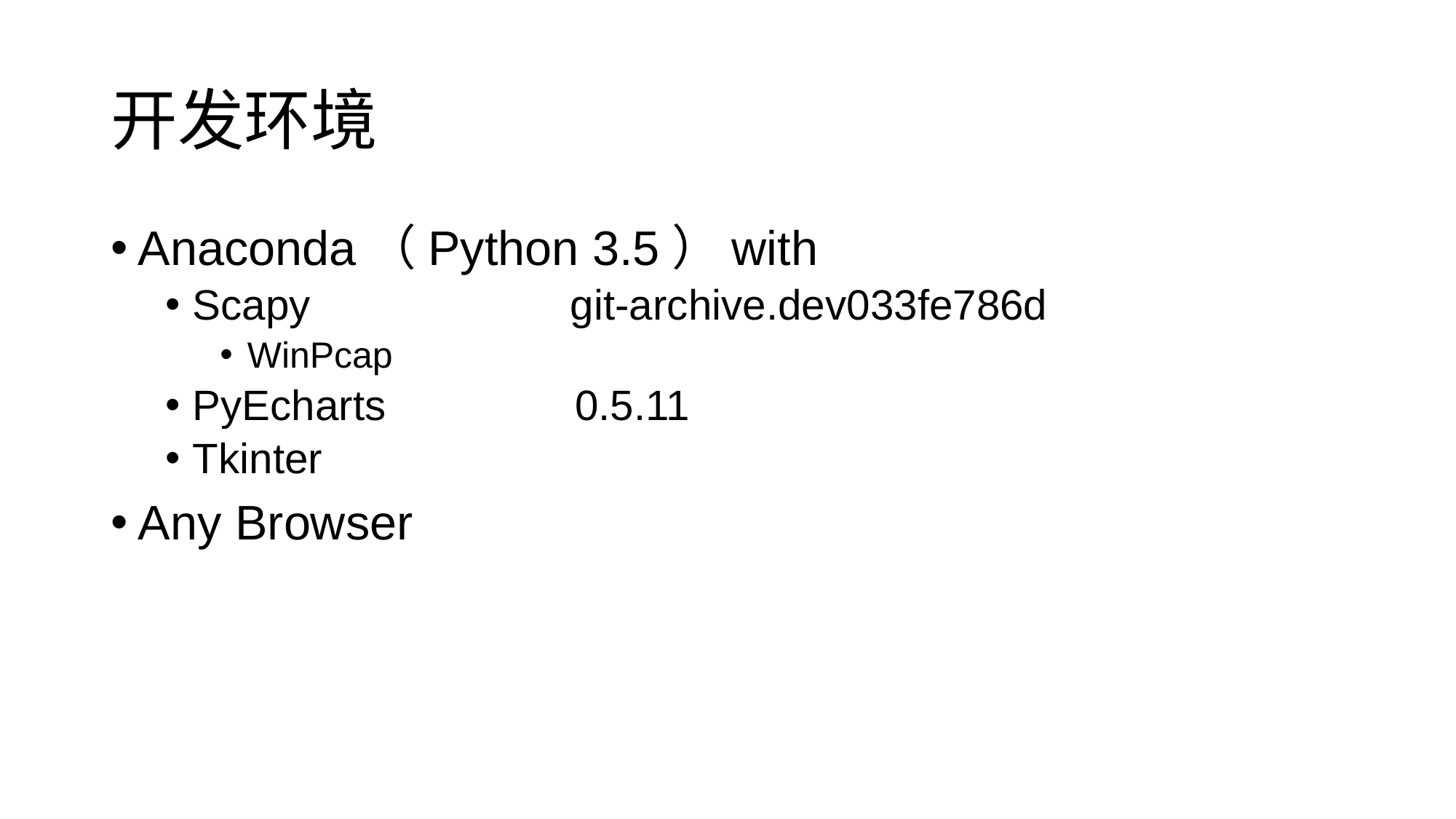

# 开发环境
Anaconda（Python 3.5）with
Scapy                      git-archive.dev033fe786d
WinPcap
PyEcharts                0.5.11
Tkinter
Any Browser